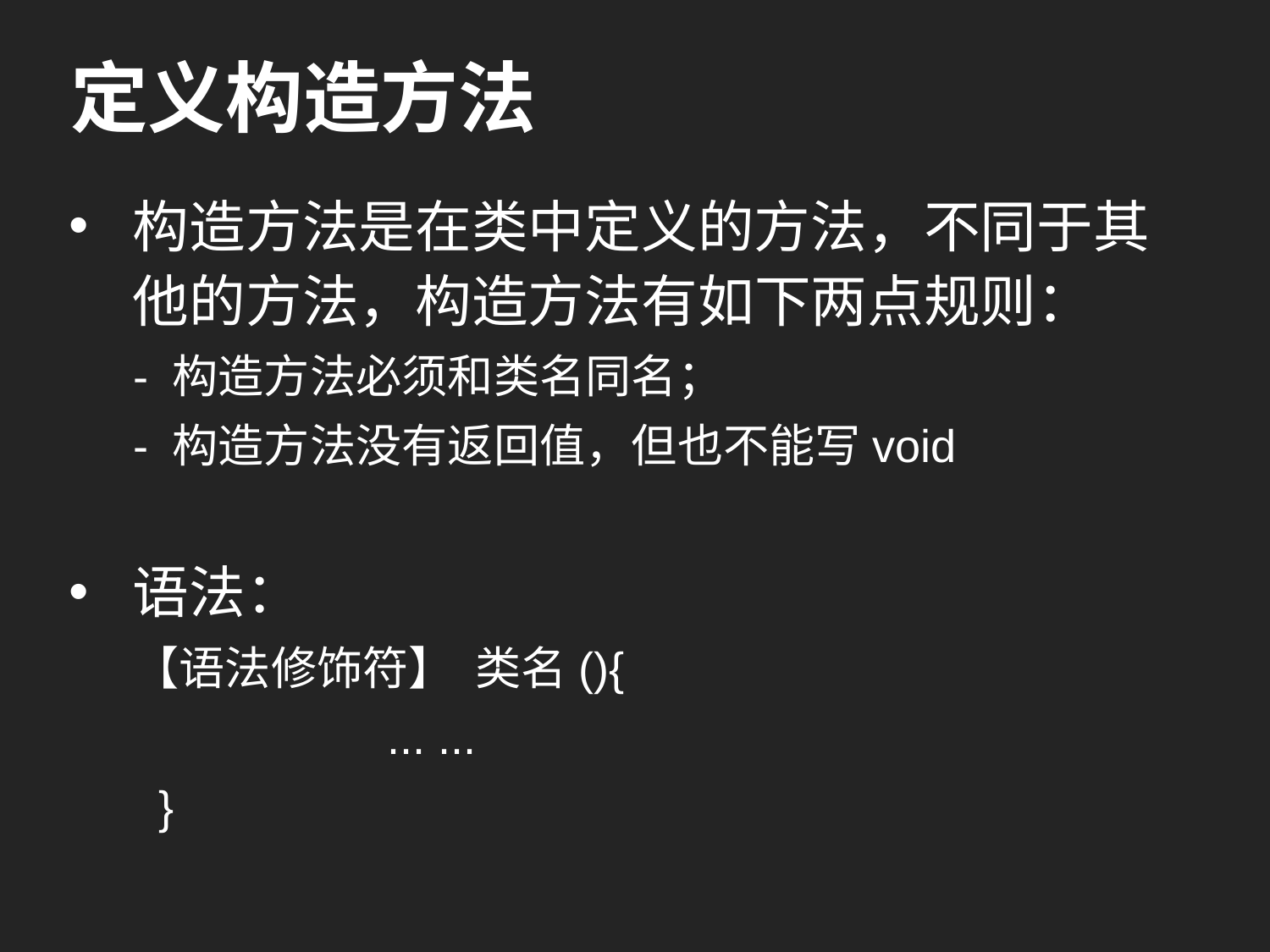

# 定义构造方法
构造方法是在类中定义的方法，不同于其他的方法，构造方法有如下两点规则：
- 构造方法必须和类名同名；
- 构造方法没有返回值，但也不能写void

语法：
【语法修饰符】  类名(){
		... ...
  }